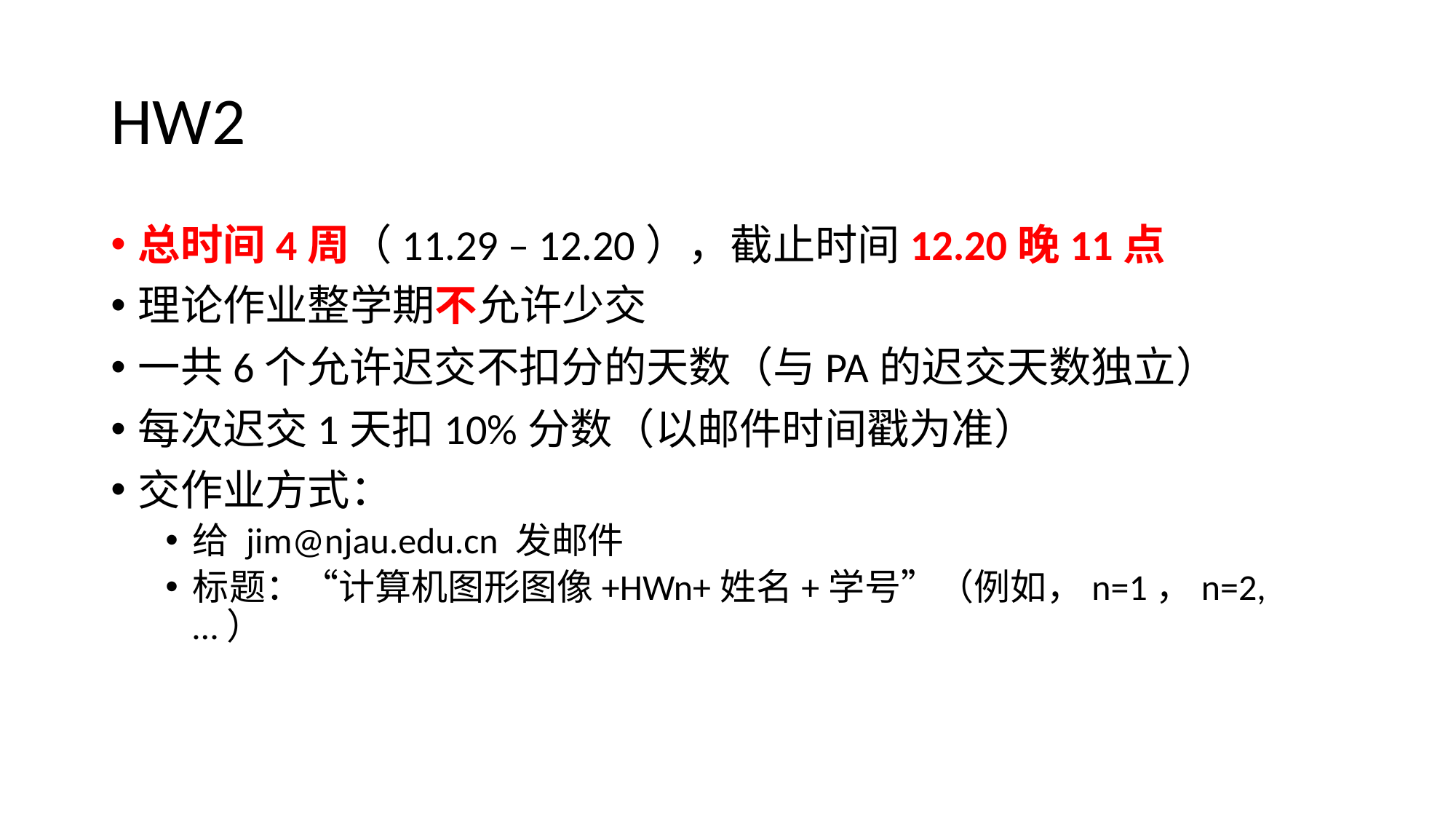

# HW2
总时间4周（11.29 – 12.20），截止时间12.20晚11点
理论作业整学期不允许少交
一共6个允许迟交不扣分的天数（与PA的迟交天数独立）
每次迟交1天扣10%分数（以邮件时间戳为准）
交作业方式：
给 jim@njau.edu.cn 发邮件
标题：“计算机图形图像+HWn+姓名+学号”（例如，n=1，n=2, …）